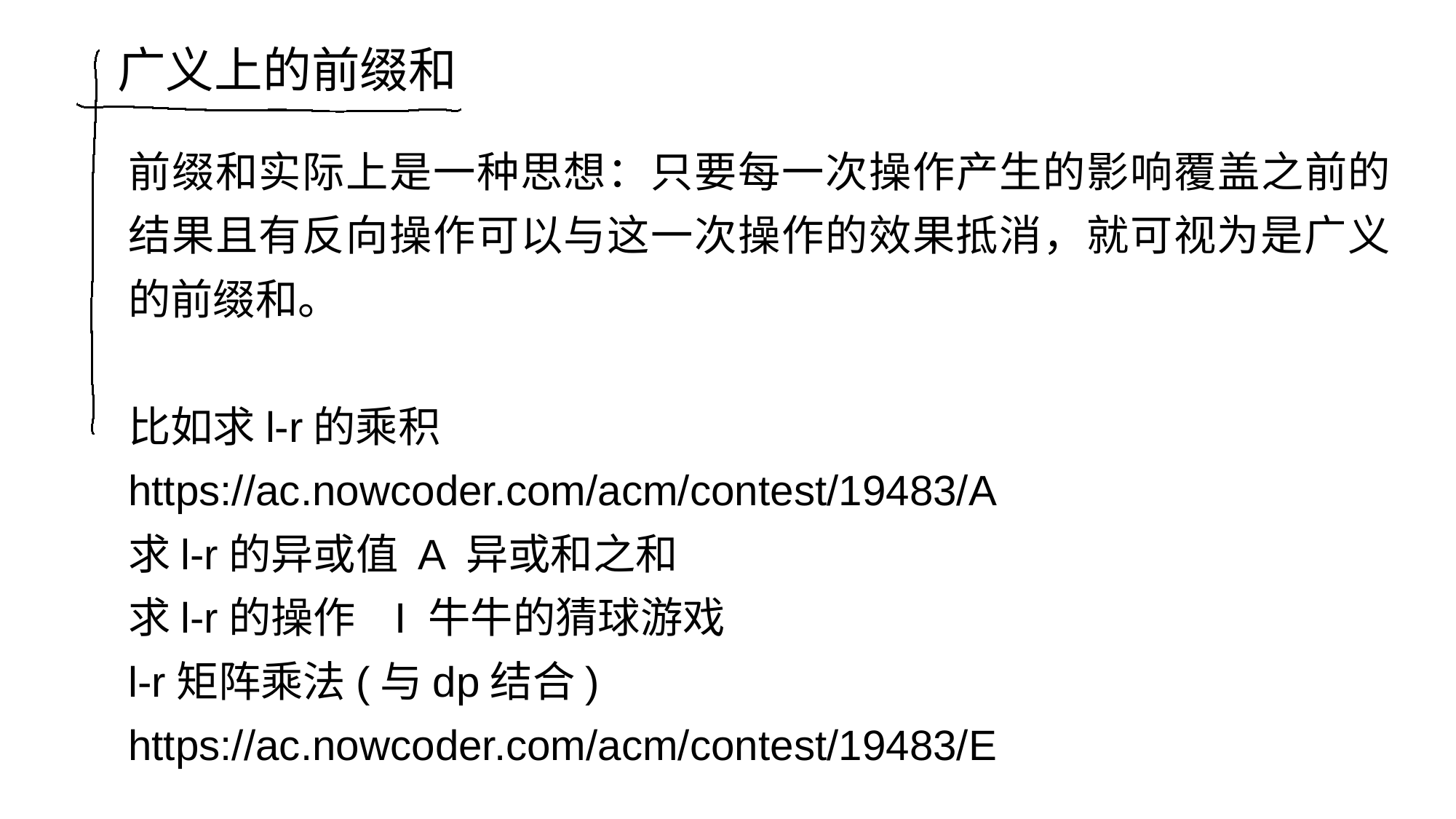

广义上的前缀和

前缀和实际上是一种思想：只要每一次操作产生的影响覆盖之前的结果且有反向操作可以与这一次操作的效果抵消，就可视为是广义的前缀和。

比如求l-r的乘积
https://ac.nowcoder.com/acm/contest/19483/A
求l-r的异或值 A 异或和之和
求l-r的操作   I 牛牛的猜球游戏
l-r矩阵乘法(与dp结合)
https://ac.nowcoder.com/acm/contest/19483/E